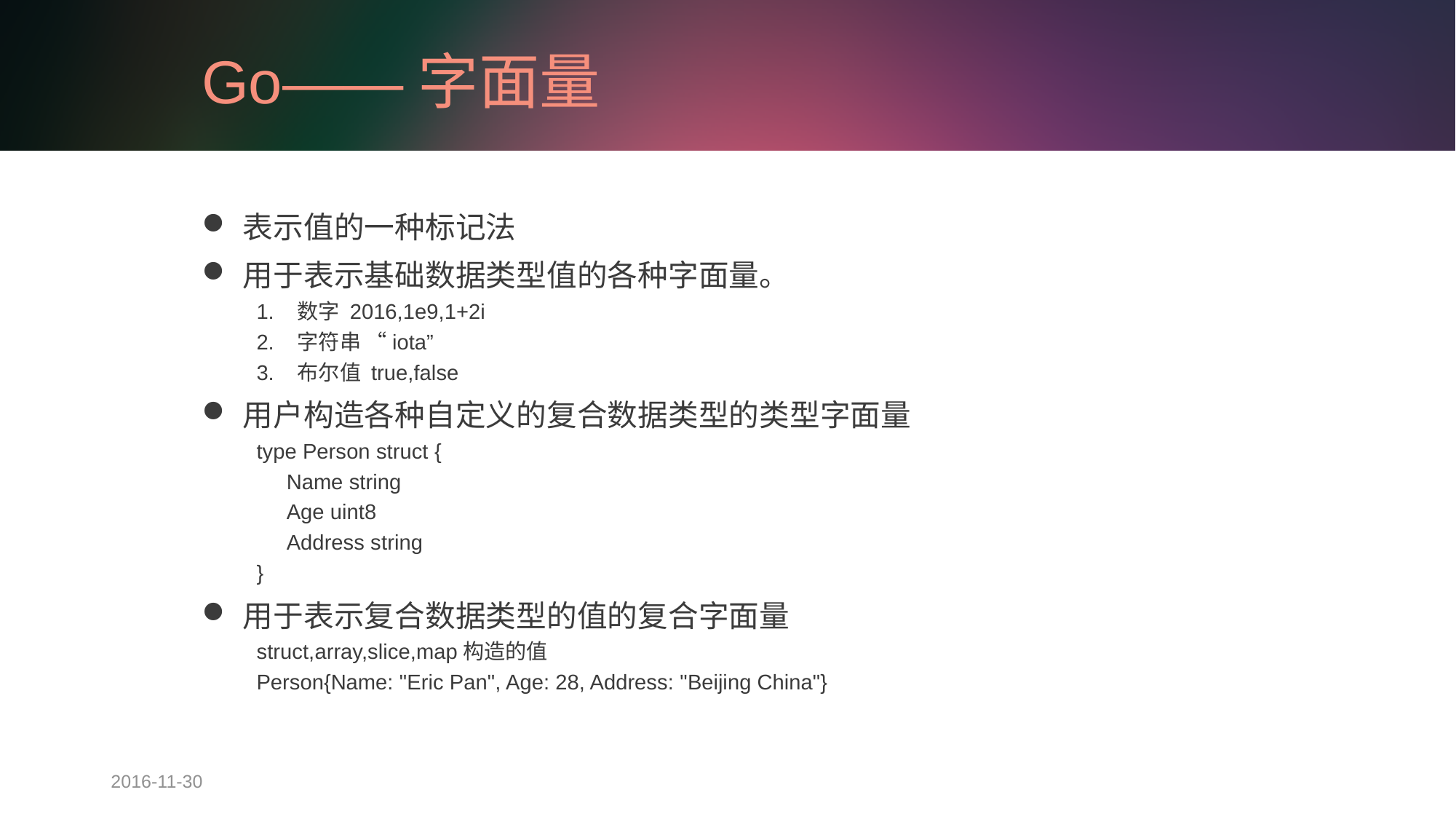

# Go——字面量
表示值的一种标记法
用于表示基础数据类型值的各种字面量。
数字 2016,1e9,1+2i
字符串 “iota”
布尔值 true,false
用户构造各种自定义的复合数据类型的类型字面量
type Person struct {
     Name string
     Age uint8
     Address string
}
用于表示复合数据类型的值的复合字面量
struct,array,slice,map构造的值
Person{Name: "Eric Pan", Age: 28, Address: "Beijing China"}

2016-11-30
8